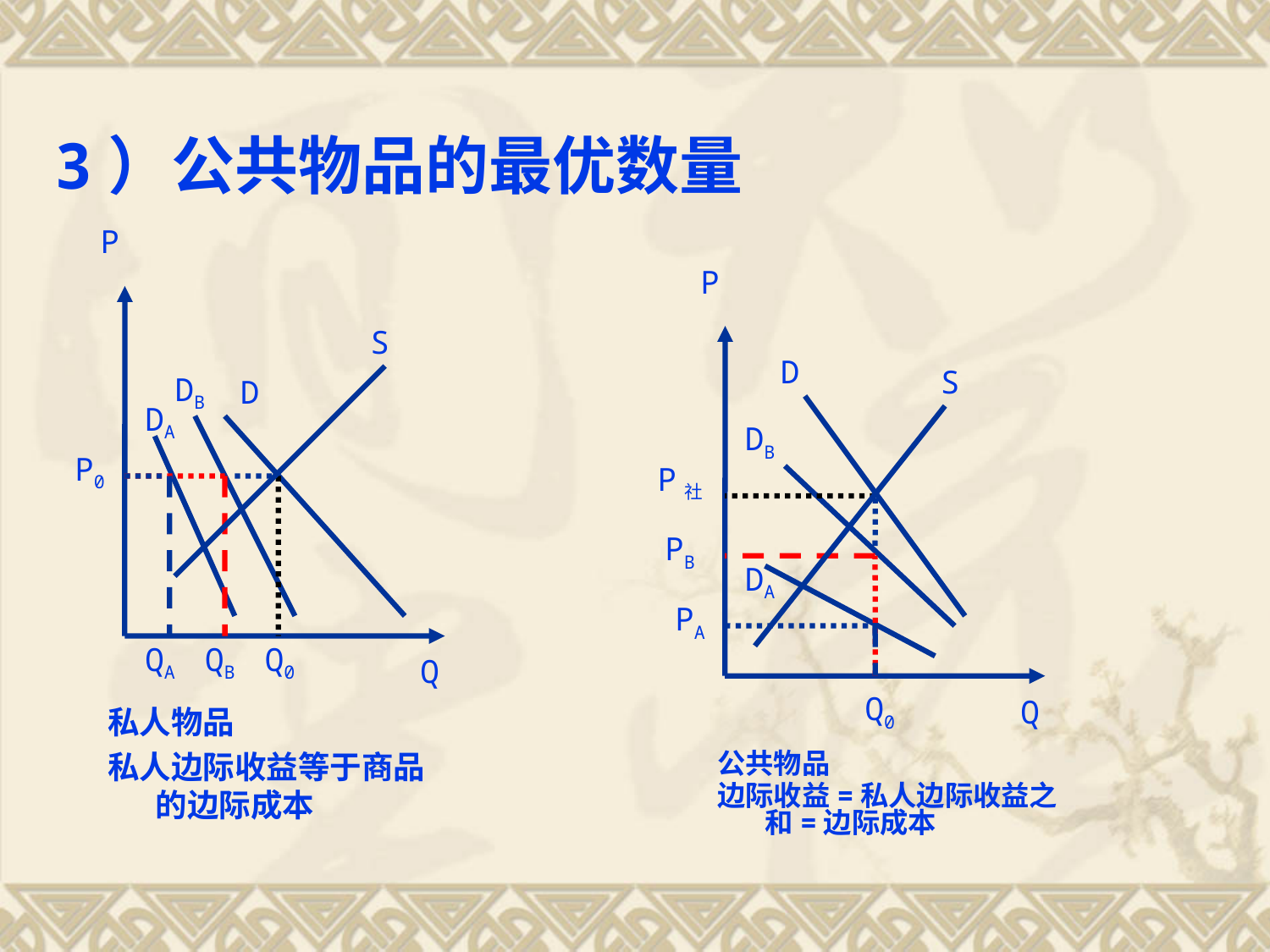

# 3）公共物品的最优数量
P
P

S

D
S
DB

D
DA

DB

P0
P社

PB

DA

PA

QA
QB
Q0
Q

Q0
Q
私人物品
私人边际收益等于商品的边际成本
公共物品
边际收益=私人边际收益之和=边际成本